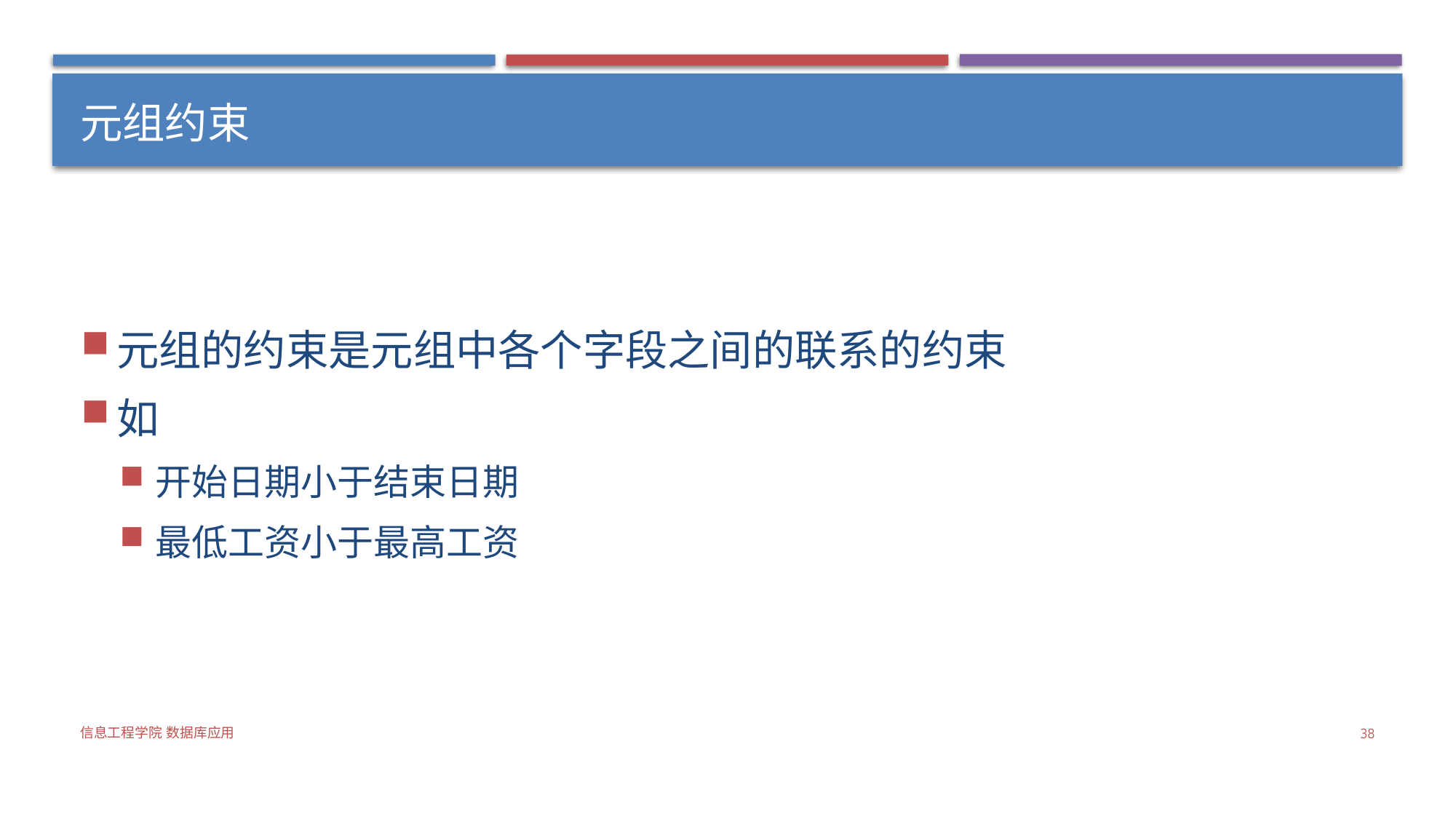

# 元组约束
元组的约束是元组中各个字段之间的联系的约束
如
开始日期小于结束日期
最低工资小于最高工资
信息工程学院 数据库应用
38